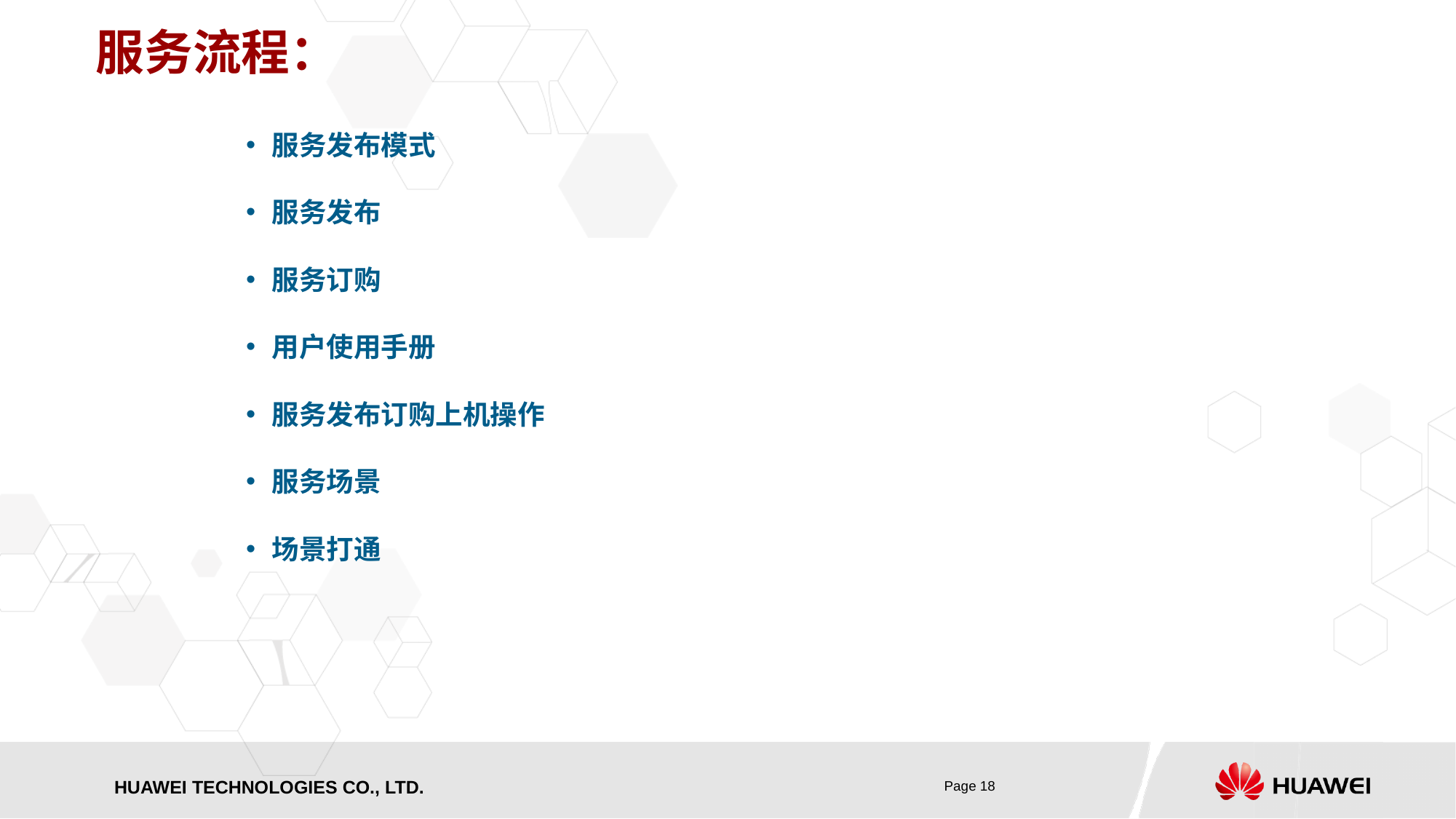

服务流程：
服务发布模式
服务发布
服务订购
用户使用手册
服务发布订购上机操作
服务场景
场景打通